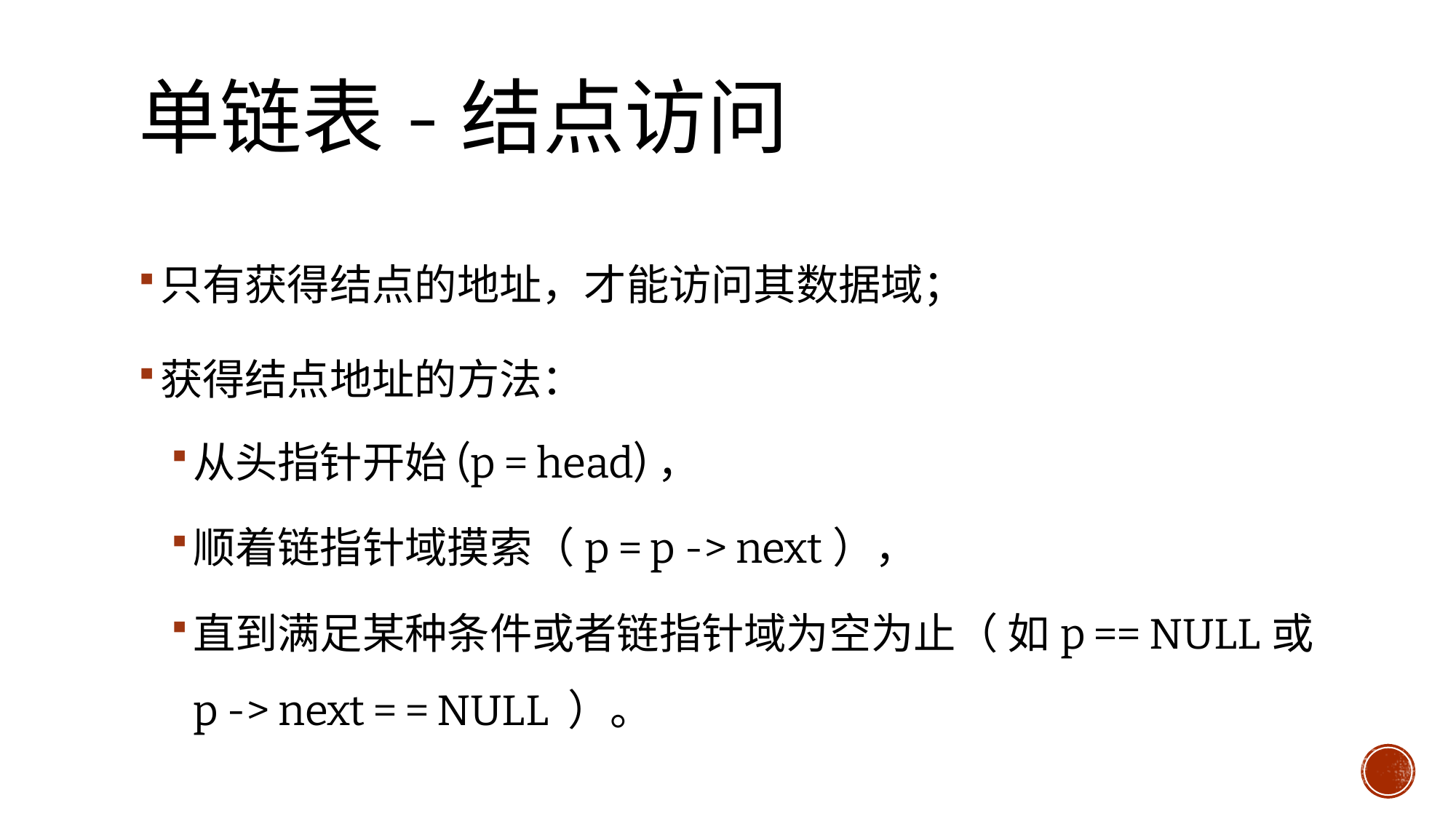

# 单链表-结点访问
只有获得结点的地址，才能访问其数据域；
获得结点地址的方法：
从头指针开始(p = head)，
顺着链指针域摸索（p = p -> next），
直到满足某种条件或者链指针域为空为止（ 如p == NULL或p -> next = = NULL ）。